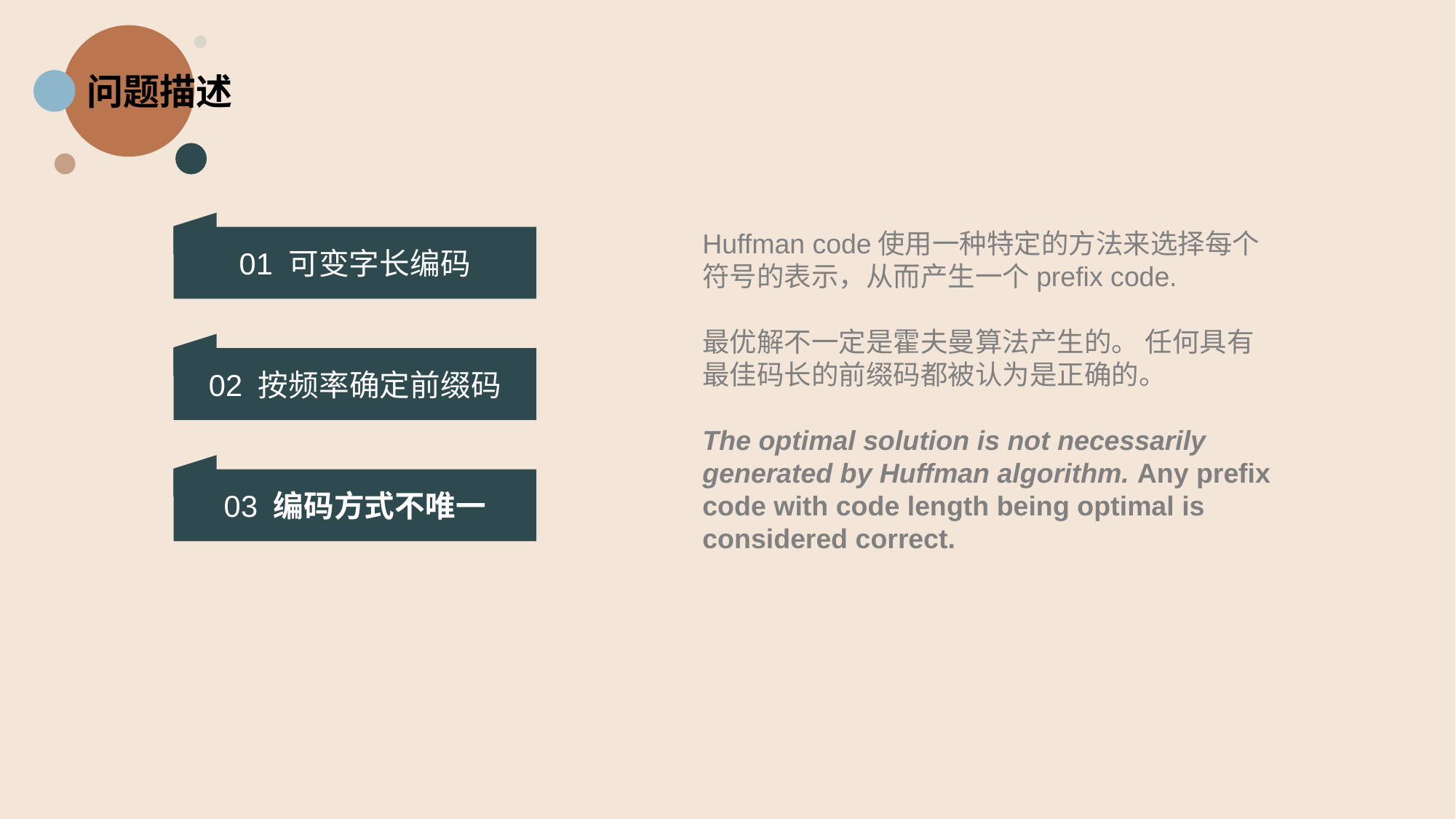

问题描述

Huffman code使用一种特定的方法来选择每个符号的表示，从而产生一个prefix code.

最优解不一定是霍夫曼算法产生的。 任何具有最佳码长的前缀码都被认为是正确的。

The optimal solution is not necessarily generated by Huffman algorithm. Any prefix code with code length being optimal is considered correct.

01 可变字长编码

02 按频率确定前缀码

03 编码方式不唯一